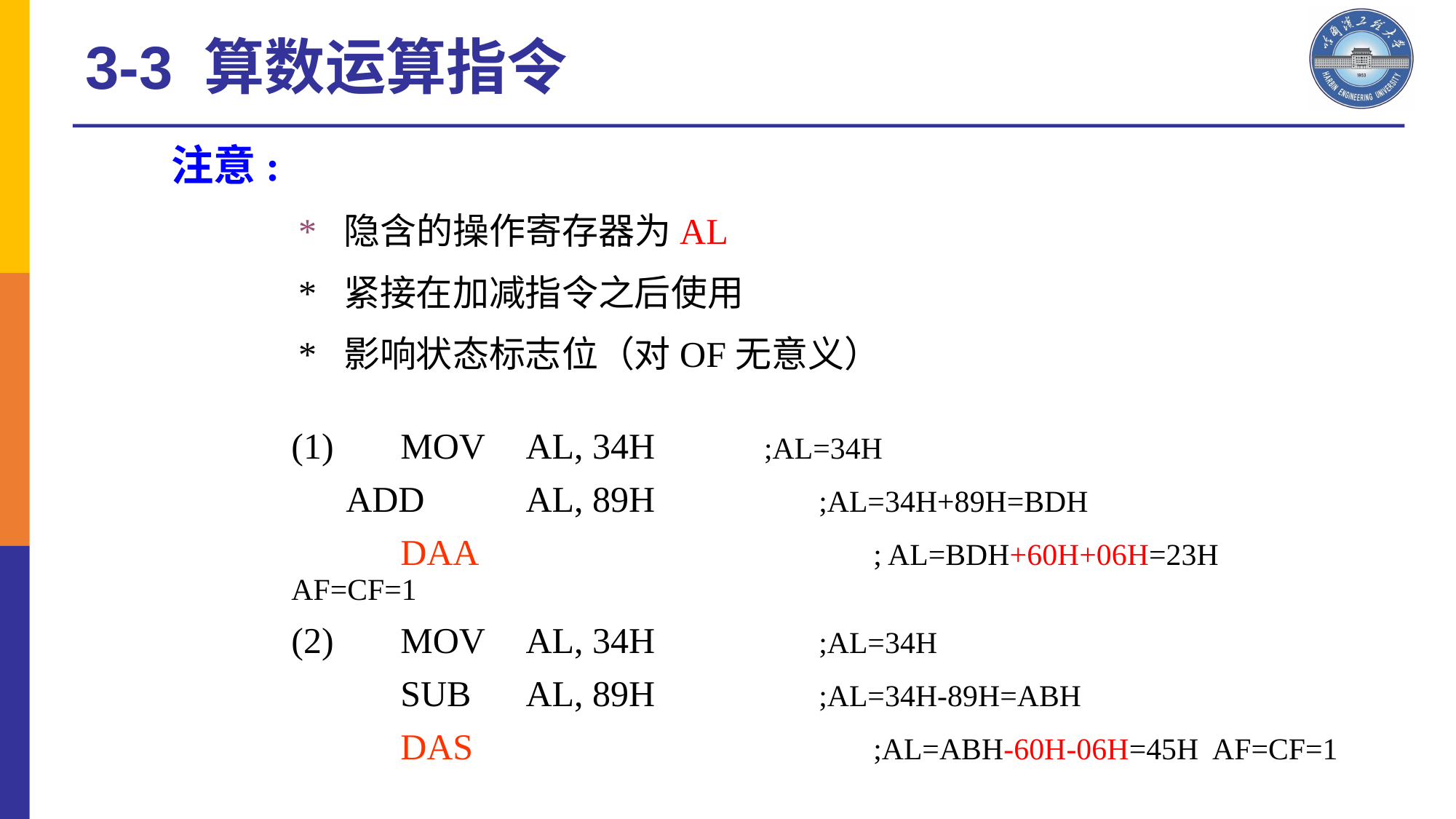

3-3 算数运算指令
注意:
              *  隐含的操作寄存器为AL
              *  紧接在加减指令之后使用
              *  影响状态标志位（对OF无意义）
(1)	MOV	  AL, 34H            ;AL=34H
      ADD	  AL, 89H	          ;AL=34H+89H=BDH
	DAA			                ; AL=BDH+60H+06H=23H  AF=CF=1
(2)	MOV	  AL, 34H	          ;AL=34H
	SUB	  AL, 89H	          ;AL=34H-89H=ABH
	DAS			                ;AL=ABH-60H-06H=45H  AF=CF=1